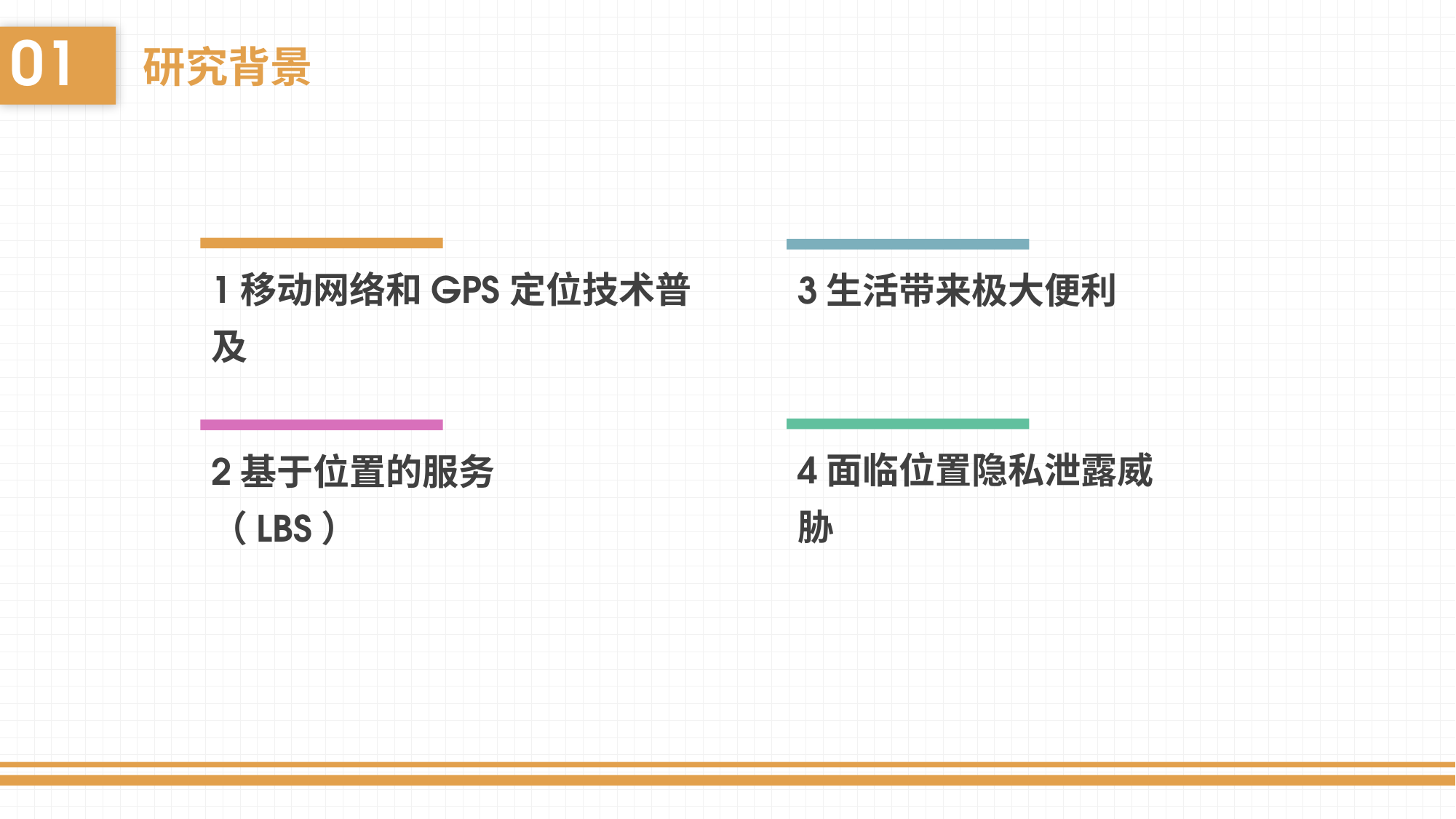

01
研究背景

1移动网络和GPS定位技术普及
3生活带来极大便利

4面临位置隐私泄露威胁
2基于位置的服务（LBS）